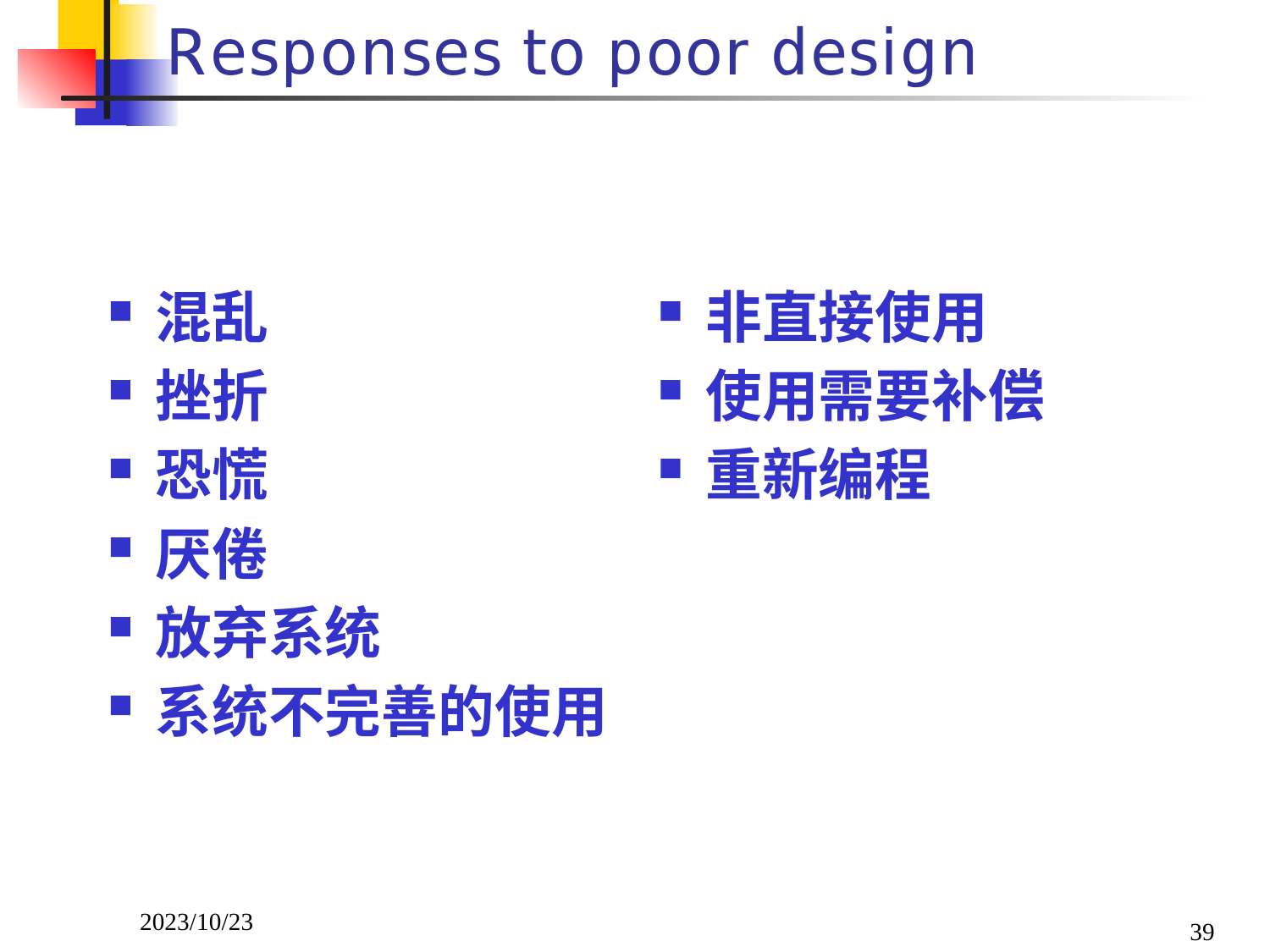

# Responses to poor design
混乱
挫折
恐慌
厌倦
放弃系统
系统不完善的使用

非直接使用
使用需要补偿
重新编程

2023/10/23
39